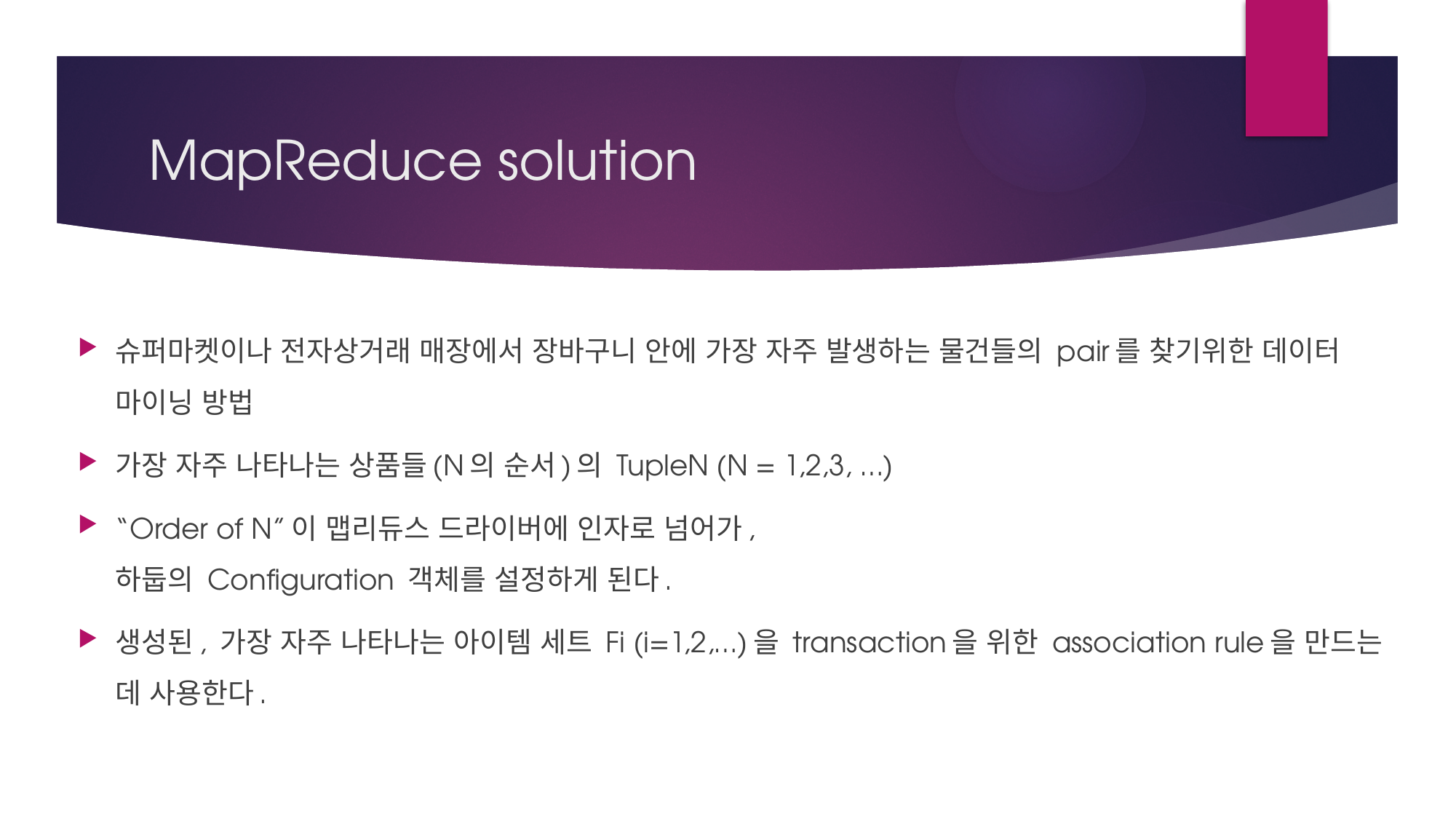

# MapReduce solution
슈퍼마켓이나 전자상거래 매장에서 장바구니 안에 가장 자주 발생하는 물건들의 pair를 찾기위한 데이터 마이닝 방법
가장 자주 나타나는 상품들(N의 순서)의 TupleN (N = 1,2,3, …)
“Order of N”이 맵리듀스 드라이버에 인자로 넘어가,
하둡의 Configuration 객체를 설정하게 된다.
생성된, 가장 자주 나타나는 아이템 세트 Fi (i=1,2,…)을 transaction을 위한 association rule을 만드는 데 사용한다.